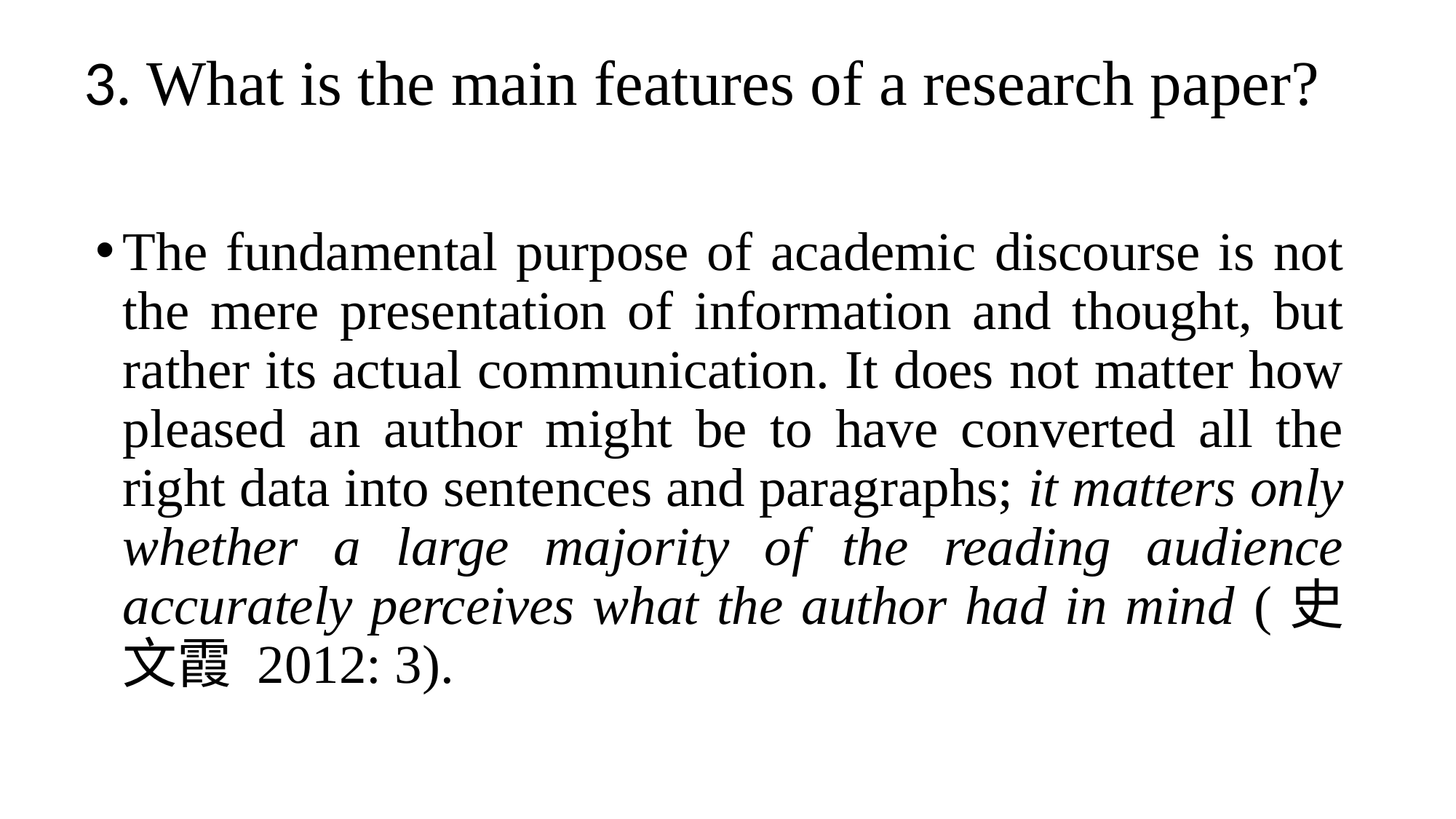

# 3. What is the main features of a research paper?
The fundamental purpose of academic discourse is not the mere presentation of information and thought, but rather its actual communication. It does not matter how pleased an author might be to have converted all the right data into sentences and paragraphs; it matters only whether a large majority of the reading audience accurately perceives what the author had in mind (史文霞 2012: 3).